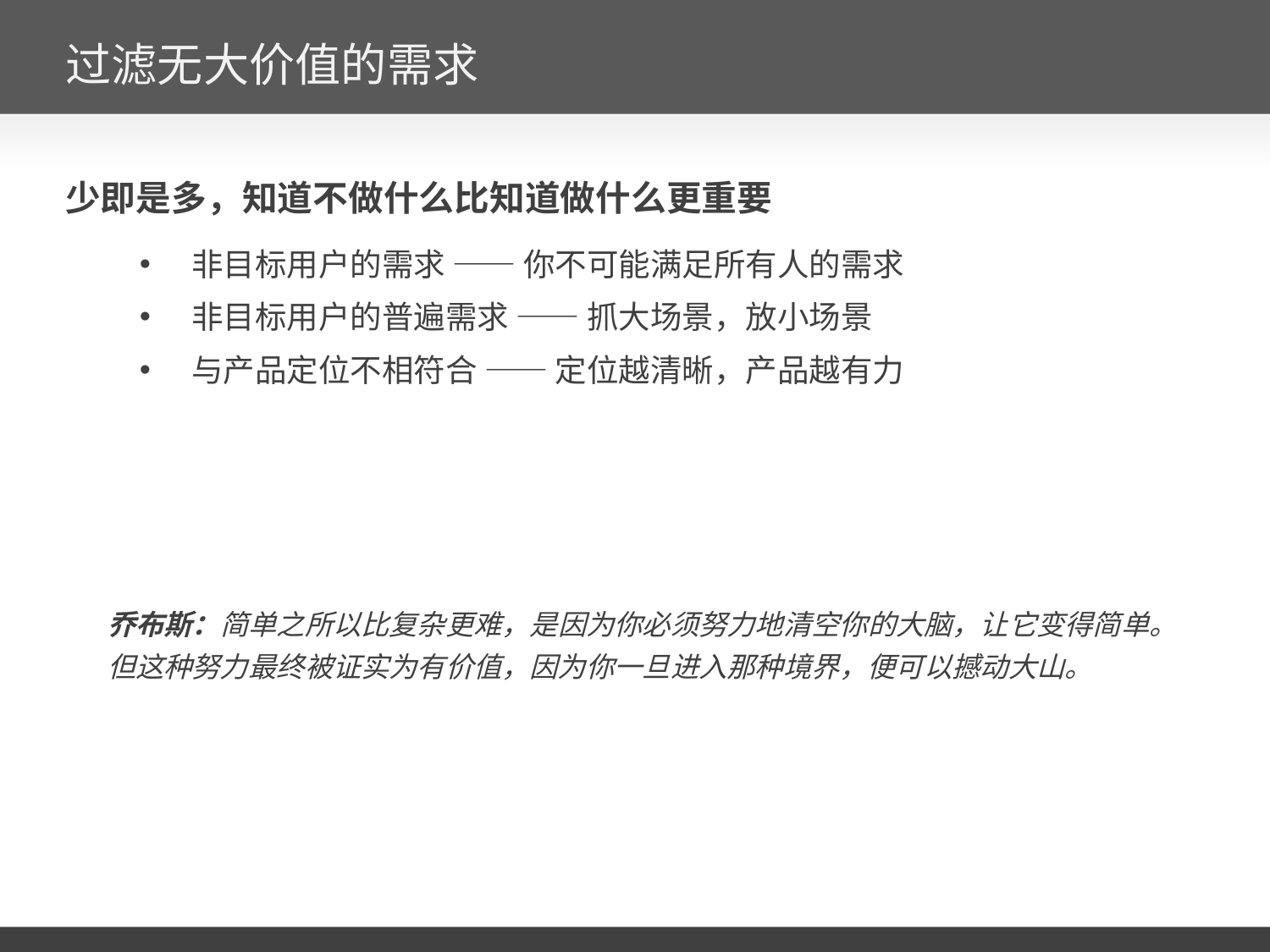

# 过滤无大价值的需求
少即是多，知道不做什么比知道做什么更重要
  非目标用户的需求 —— 你不可能满足所有人的需求
  非目标用户的普遍需求 —— 抓大场景，放小场景
  与产品定位不相符合 —— 定位越清晰，产品越有力
乔布斯：简单之所以比复杂更难，是因为你必须努力地清空你的大脑，让它变得简单。但这种努力最终被证实为有价值，因为你一旦进入那种境界，便可以撼动大山。